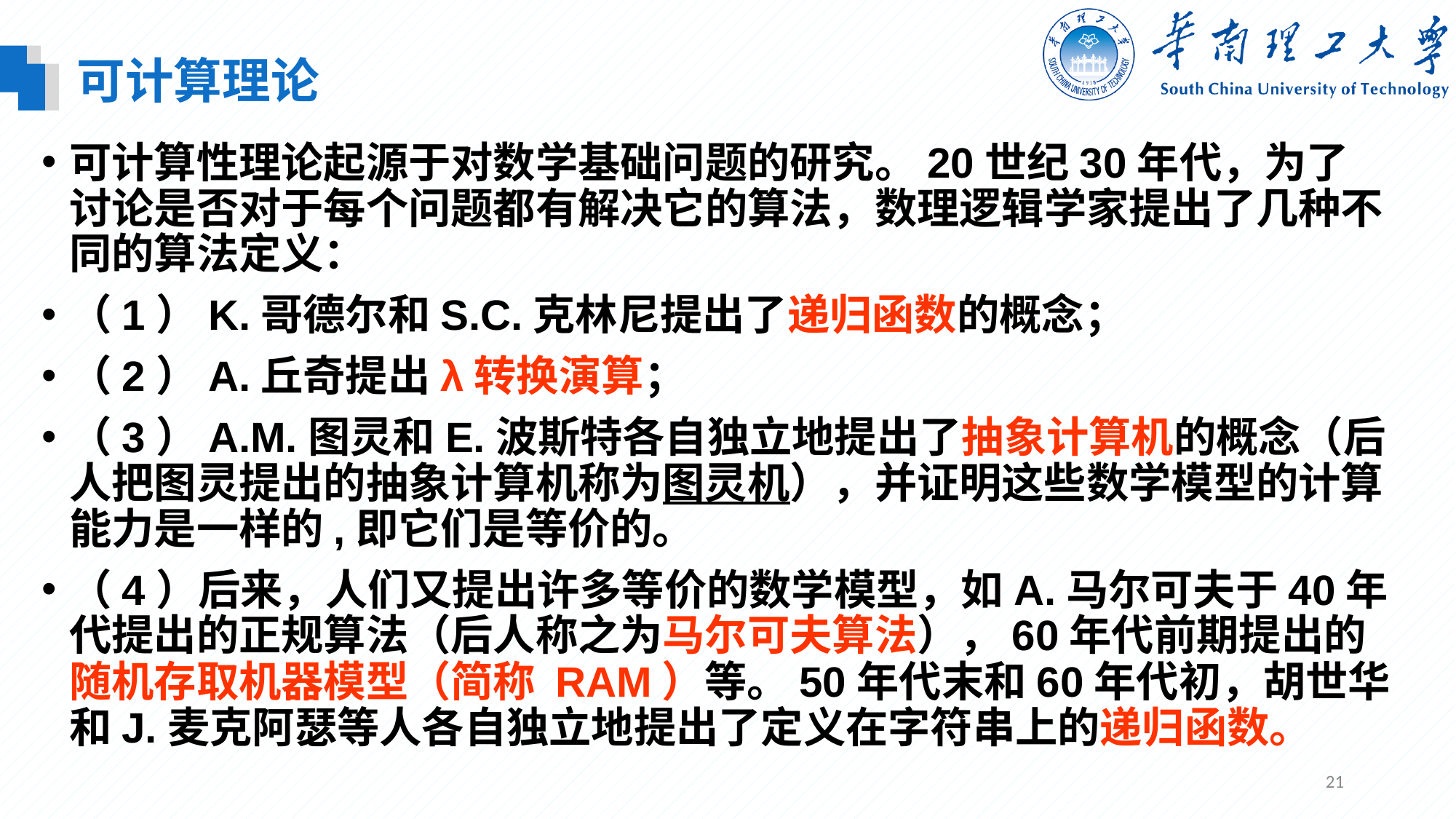

可计算理论
可计算性理论起源于对数学基础问题的研究。20世纪30年代，为了讨论是否对于每个问题都有解决它的算法，数理逻辑学家提出了几种不同的算法定义：
（1）K.哥德尔和S.C.克林尼提出了递归函数的概念；
（2）A.丘奇提出λ转换演算；
（3）A.M.图灵和E.波斯特各自独立地提出了抽象计算机的概念（后人把图灵提出的抽象计算机称为图灵机），并证明这些数学模型的计算能力是一样的,即它们是等价的。
（4）后来，人们又提出许多等价的数学模型，如A.马尔可夫于40年代提出的正规算法（后人称之为马尔可夫算法），60年代前期提出的随机存取机器模型（简称 RAM）等。50年代末和60年代初，胡世华和J.麦克阿瑟等人各自独立地提出了定义在字符串上的递归函数。
21